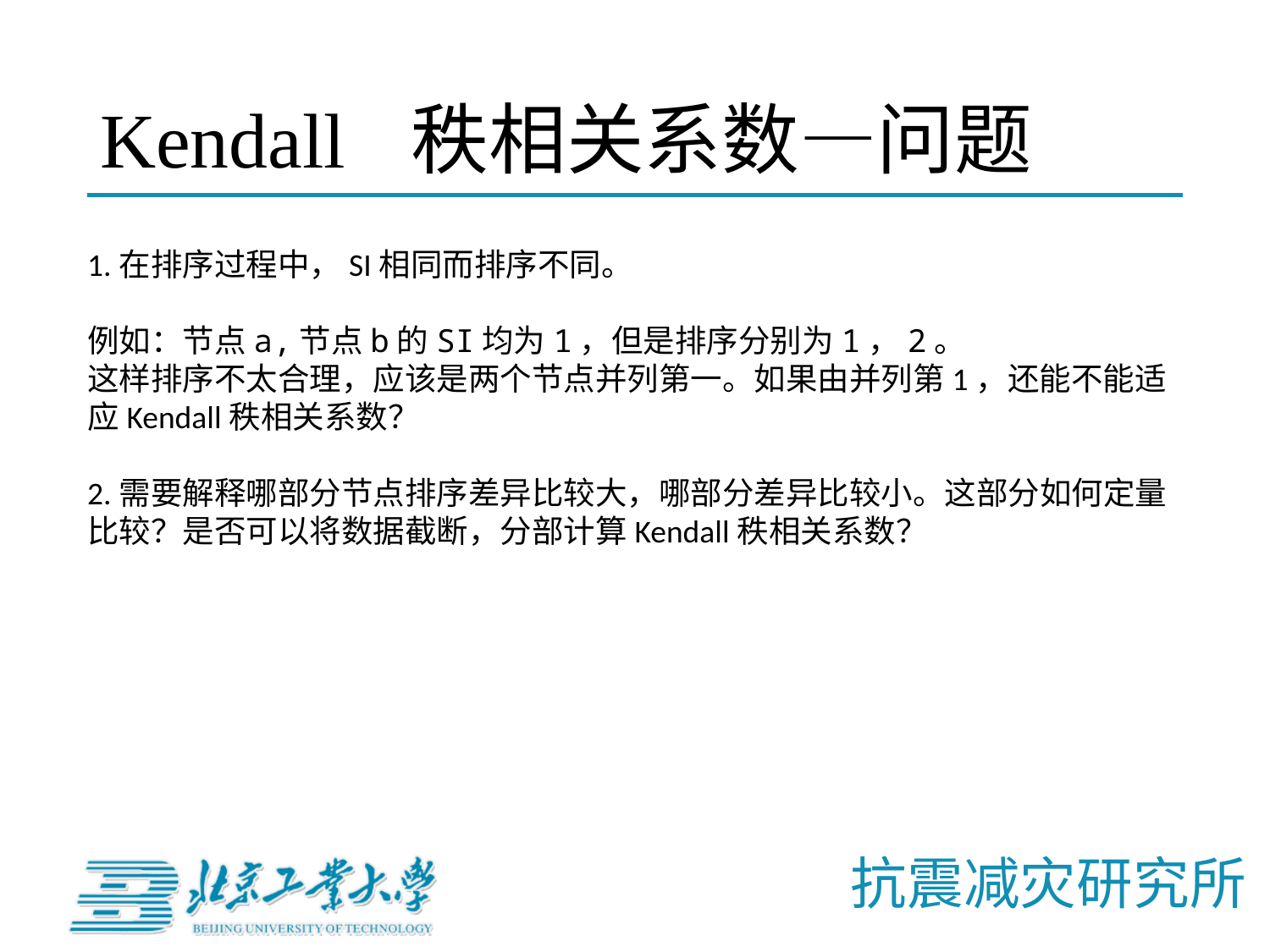

# Kendall 秩相关系数—问题
1.在排序过程中，SI相同而排序不同。

例如：节点a,节点b的SI均为1，但是排序分别为1，2。
这样排序不太合理，应该是两个节点并列第一。如果由并列第1，还能不能适应Kendall秩相关系数？

2.需要解释哪部分节点排序差异比较大，哪部分差异比较小。这部分如何定量比较？是否可以将数据截断，分部计算Kendall秩相关系数？